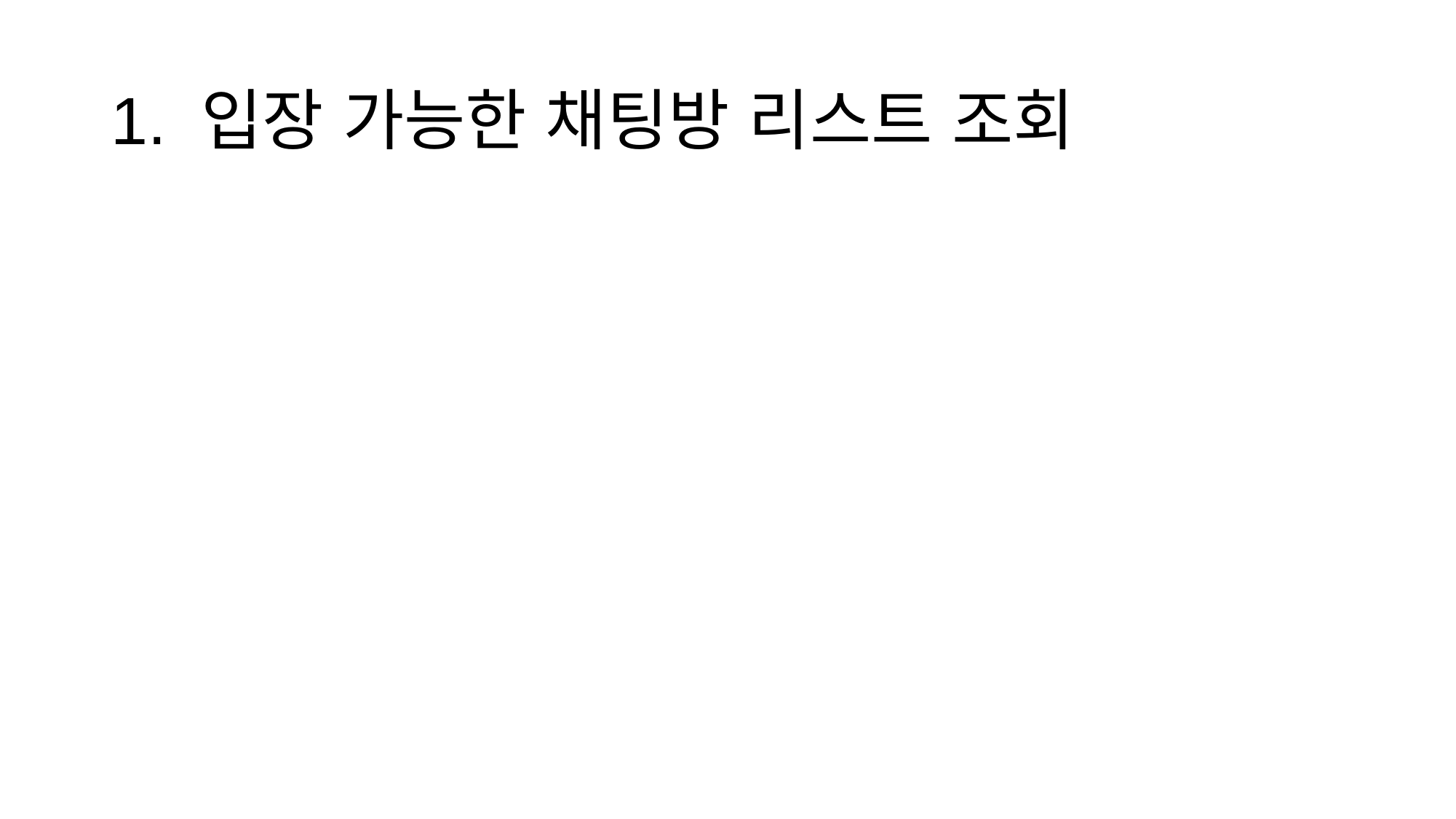

# 1. 입장 가능한 채팅방 리스트 조회